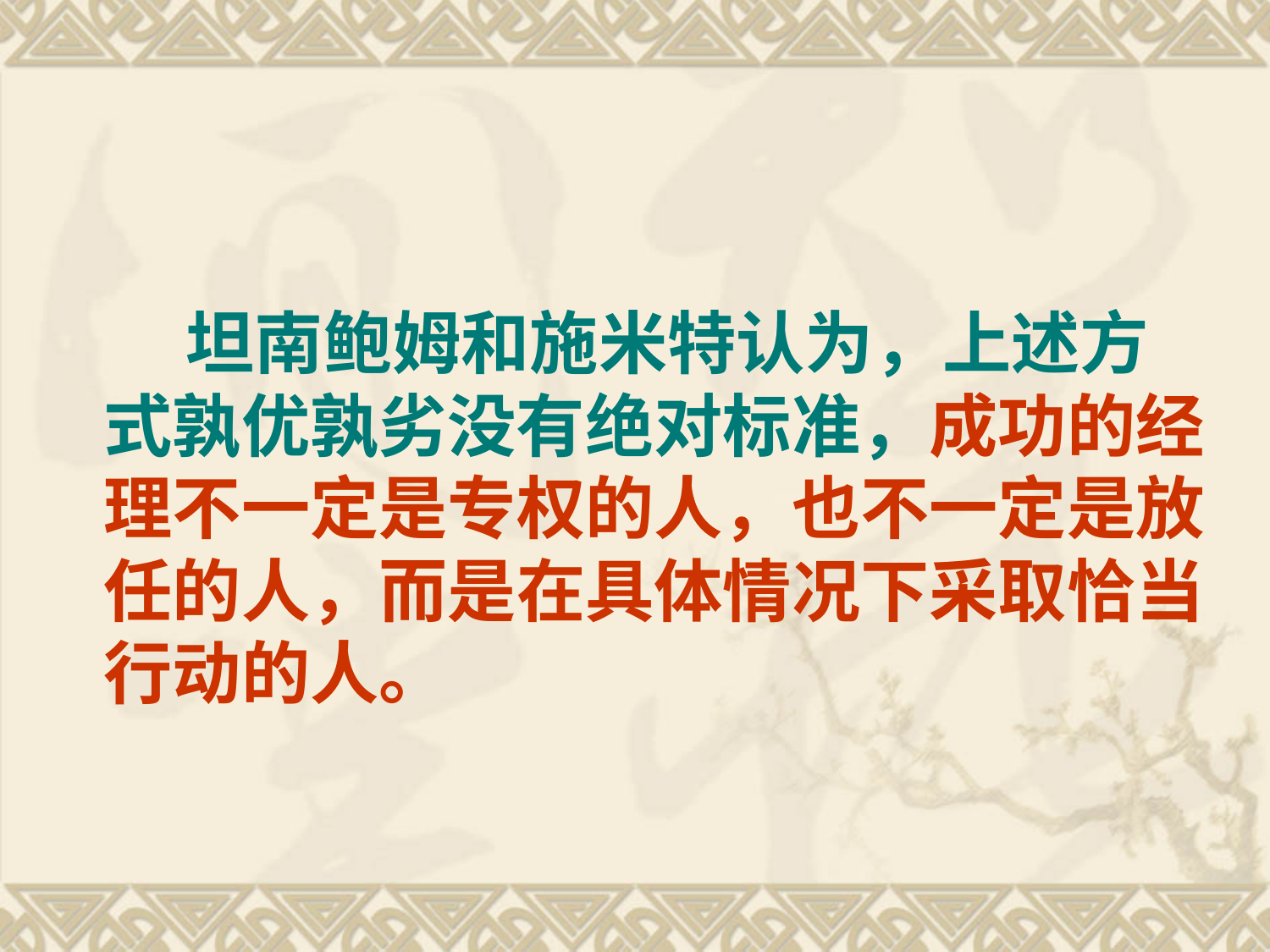

#
         坦南鲍姆和施米特认为，上述方式孰优孰劣没有绝对标准，成功的经理不一定是专权的人，也不一定是放任的人，而是在具体情况下采取恰当行动的人。